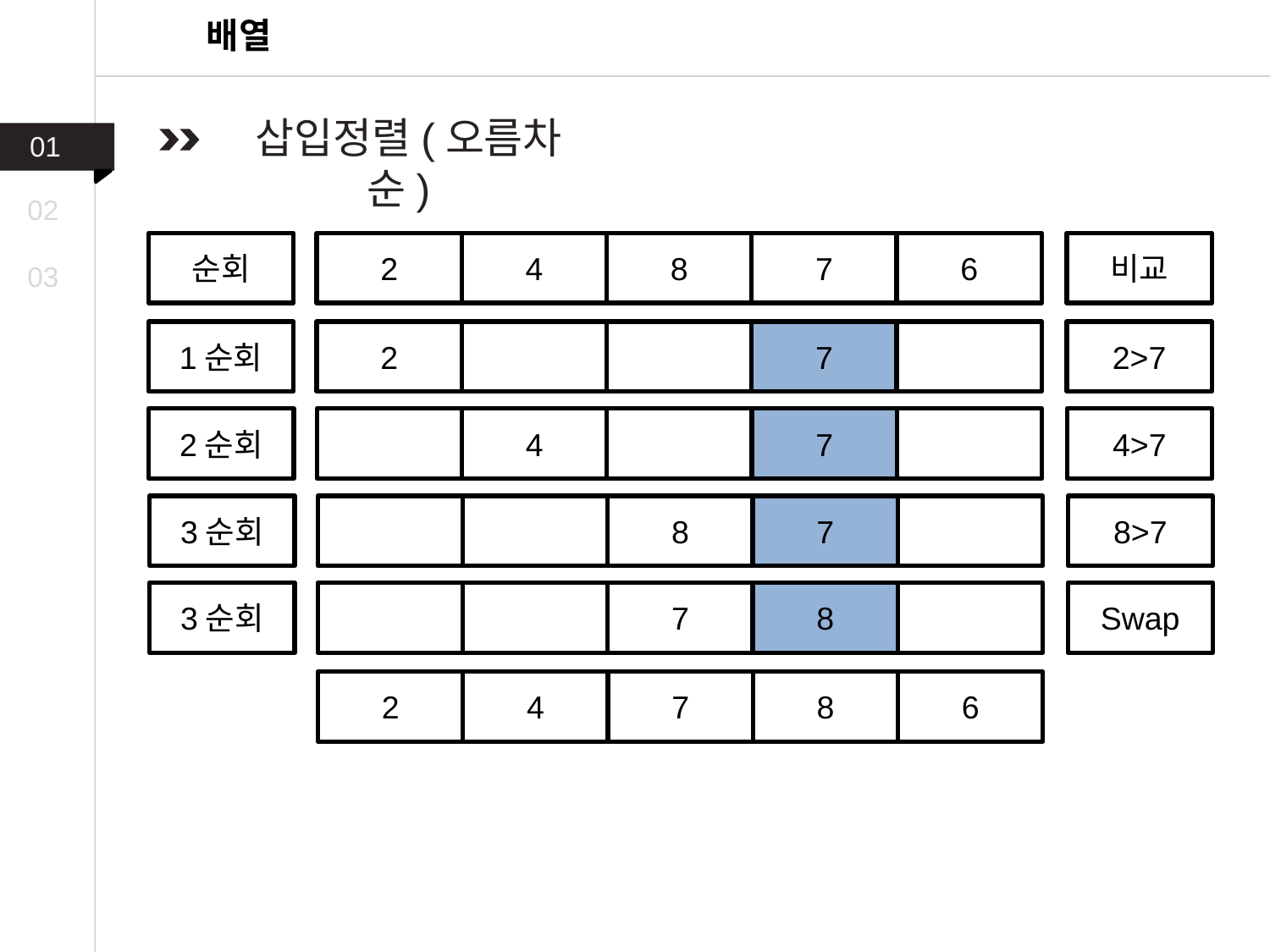

배열
 삽입정렬(오름차순)
01

02
순회
2
4
8
7
6
비교
03
1순회
2

7

2>7
2순회

4

7

4>7
3순회

8
7

8>7
3순회

7
8

Swap
2
4
7
8
6